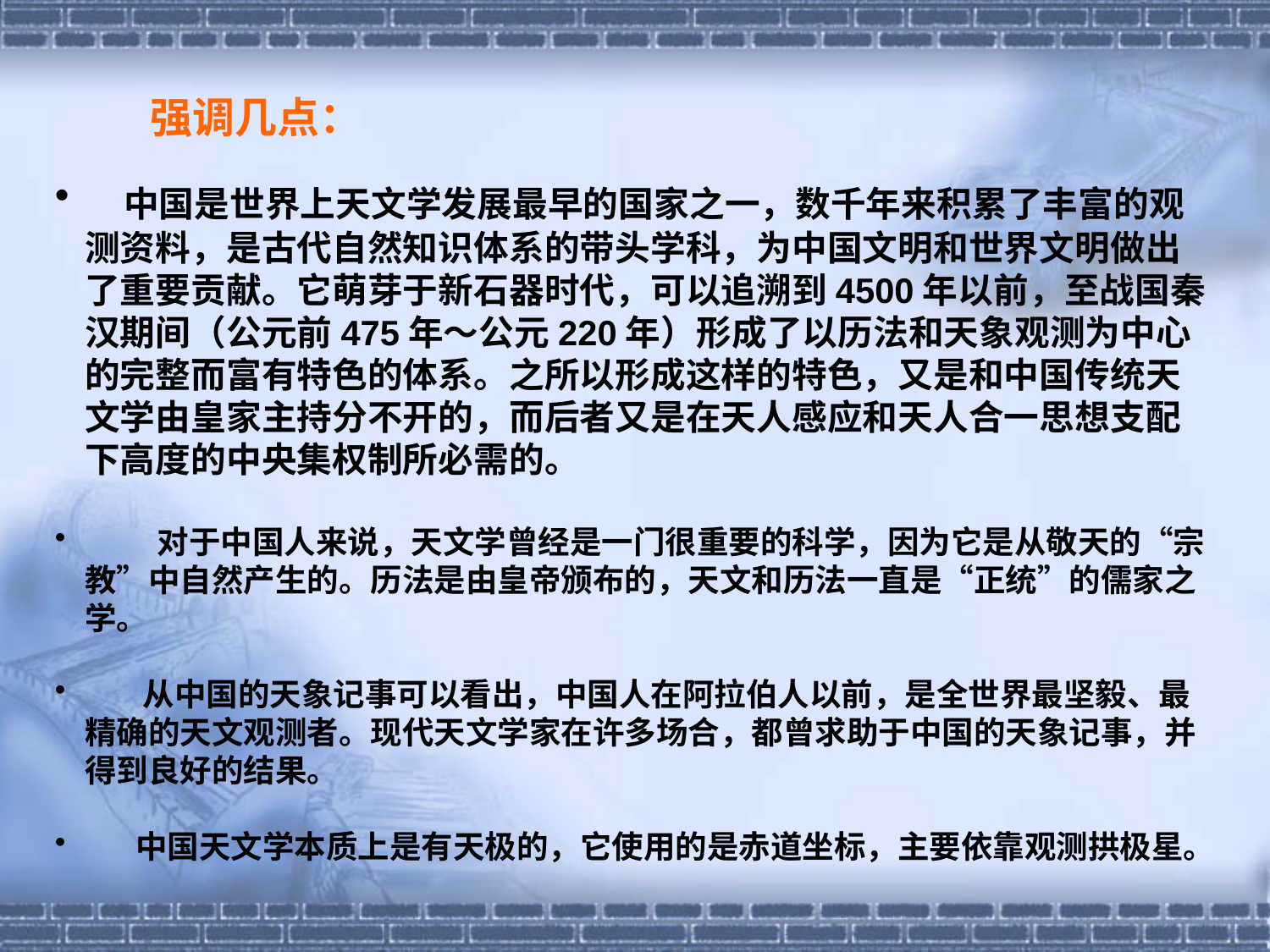

强调几点：
   中国是世界上天文学发展最早的国家之一，数千年来积累了丰富的观测资料，是古代自然知识体系的带头学科，为中国文明和世界文明做出了重要贡献。它萌芽于新石器时代，可以追溯到4500年以前，至战国秦汉期间（公元前475年～公元220年）形成了以历法和天象观测为中心的完整而富有特色的体系。之所以形成这样的特色，又是和中国传统天文学由皇家主持分不开的，而后者又是在天人感应和天人合一思想支配下高度的中央集权制所必需的。

         对于中国人来说，天文学曾经是一门很重要的科学，因为它是从敬天的“宗教”中自然产生的。历法是由皇帝颁布的，天文和历法一直是“正统”的儒家之学。

       从中国的天象记事可以看出，中国人在阿拉伯人以前，是全世界最坚毅、最精确的天文观测者。现代天文学家在许多场合，都曾求助于中国的天象记事，并得到良好的结果。

      中国天文学本质上是有天极的，它使用的是赤道坐标，主要依靠观测拱极星。